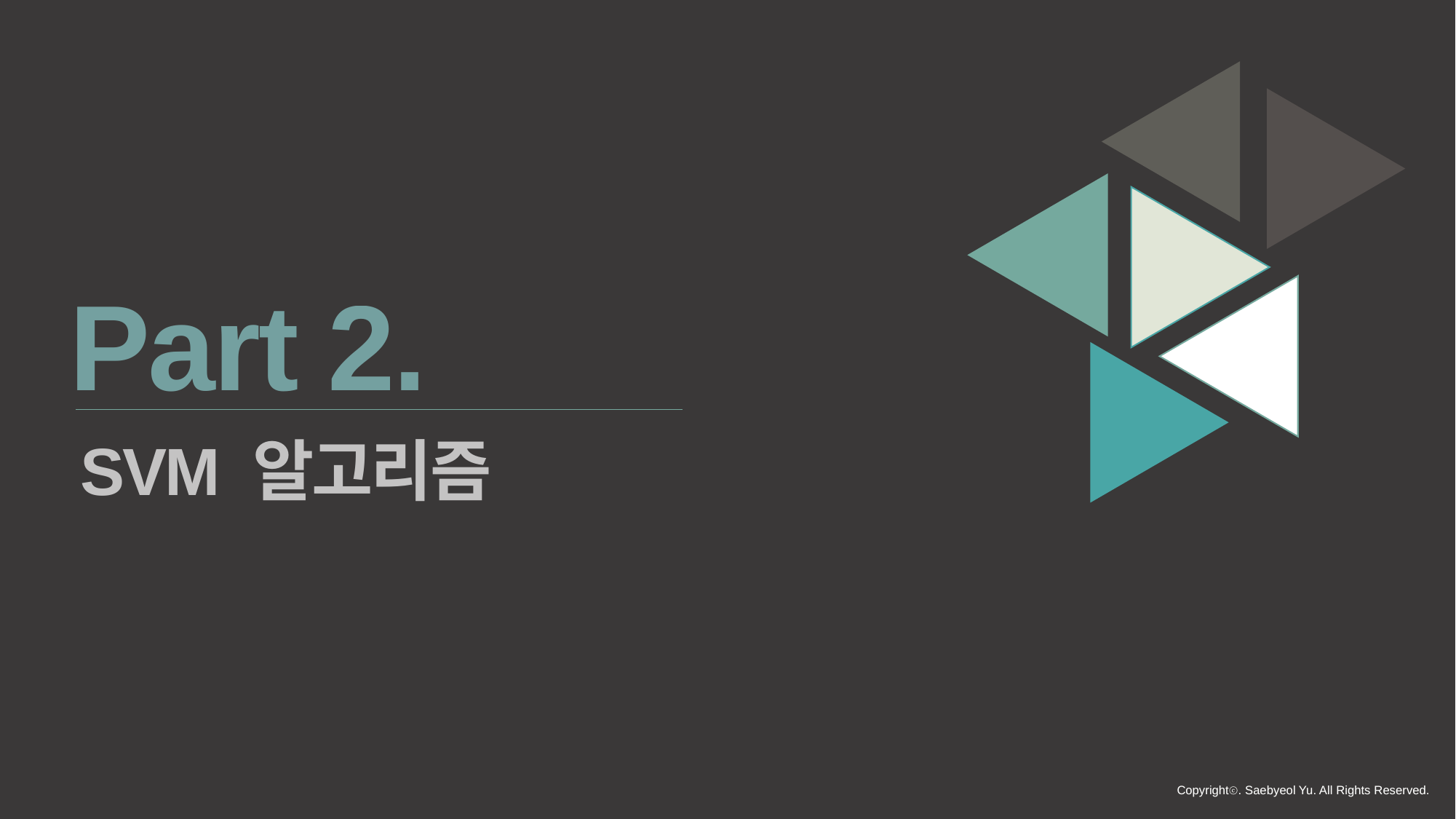

Part 2.
SVM 알고리즘
Copyrightⓒ. Saebyeol Yu. All Rights Reserved.